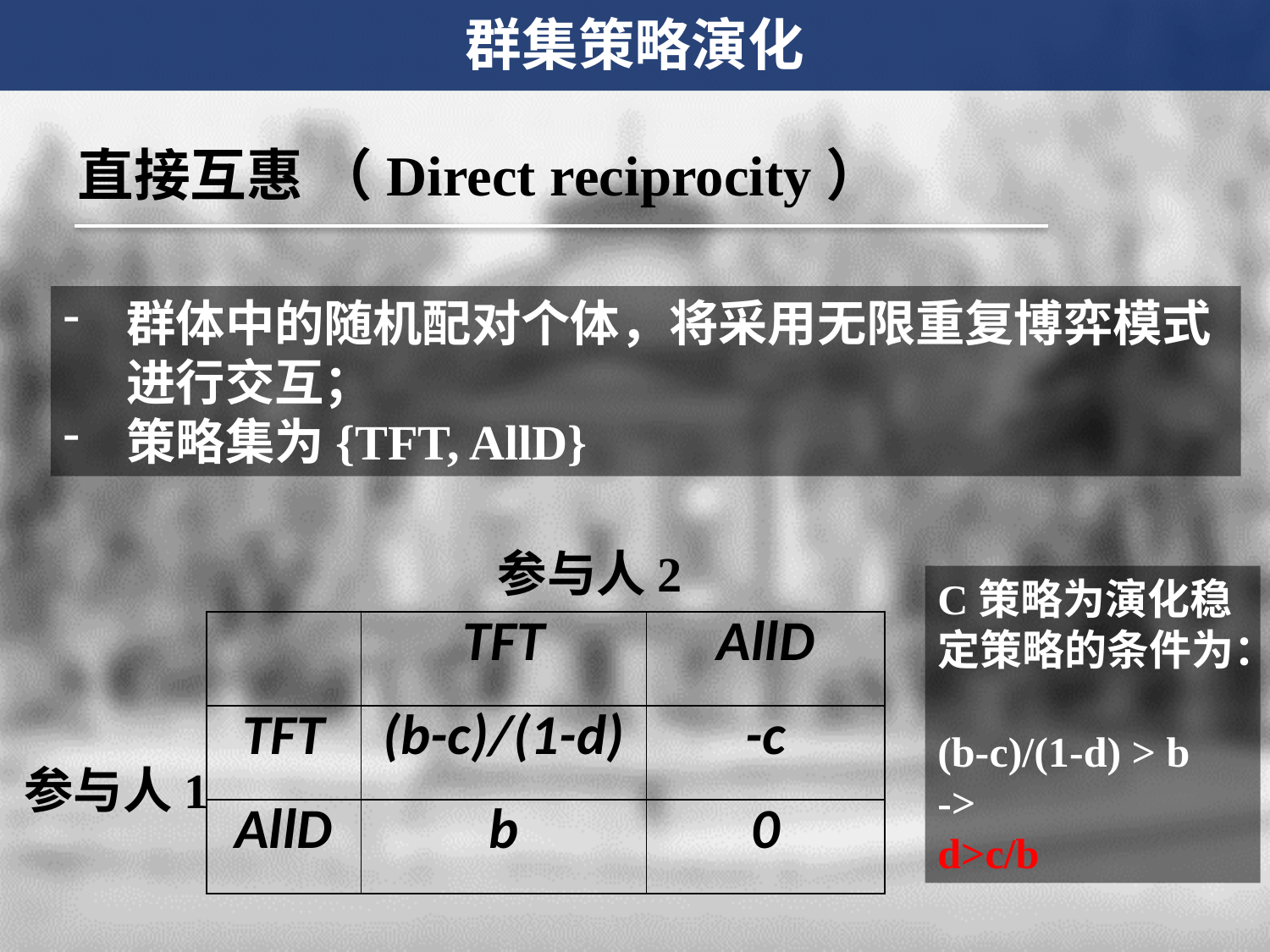

群集策略演化
直接互惠 （Direct reciprocity）
群体中的随机配对个体，将采用无限重复博弈模式进行交互；
策略集为{TFT, AllD}
参与人2
C策略为演化稳定策略的条件为：

(b-c)/(1-d) > b
->
d>c/b
|  | TFT | AllD |
| --- | --- | --- |
| TFT | (b-c)/(1-d) | -c |
| AllD | b | 0 |
参与人1